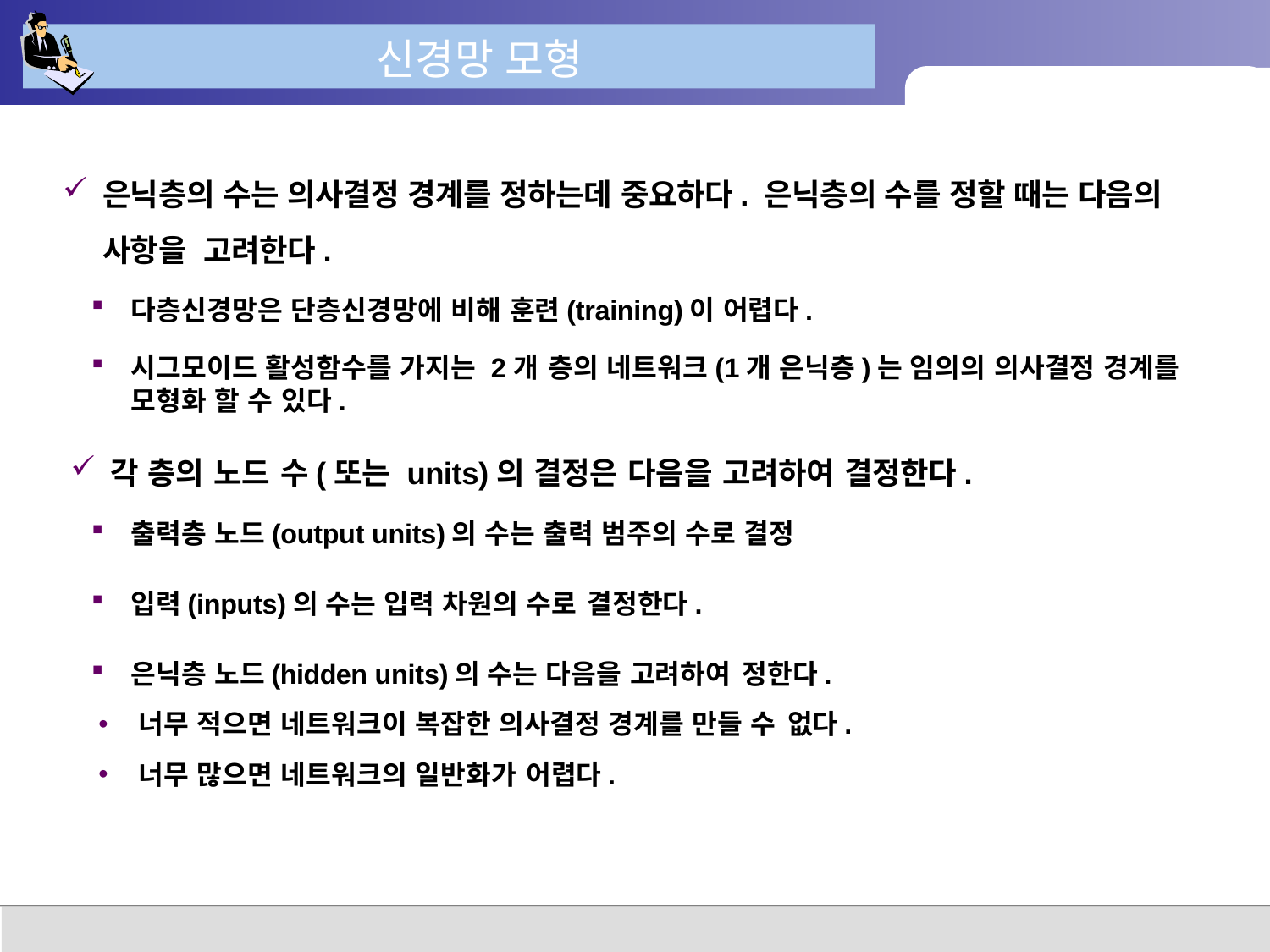

# 신경망 모형
은닉층의 수는 의사결정 경계를 정하는데 중요하다. 은닉층의 수를 정할 때는 다음의 사항을  고려한다.
다층신경망은 단층신경망에 비해 훈련(training)이 어렵다.
시그모이드 활성함수를 가지는 2개 층의 네트워크(1개 은닉층)는 임의의 의사결정 경계를 모형화 할 수 있다.

각 층의 노드 수(또는 units)의 결정은 다음을 고려하여 결정한다.
출력층 노드(output units)의 수는 출력 범주의 수로 결정
입력(inputs)의 수는 입력 차원의 수로 결정한다.

은닉층 노드(hidden units)의 수는 다음을 고려하여 정한다.
너무 적으면 네트워크이 복잡한 의사결정 경계를 만들 수 없다.
너무 많으면 네트워크의 일반화가 어렵다.